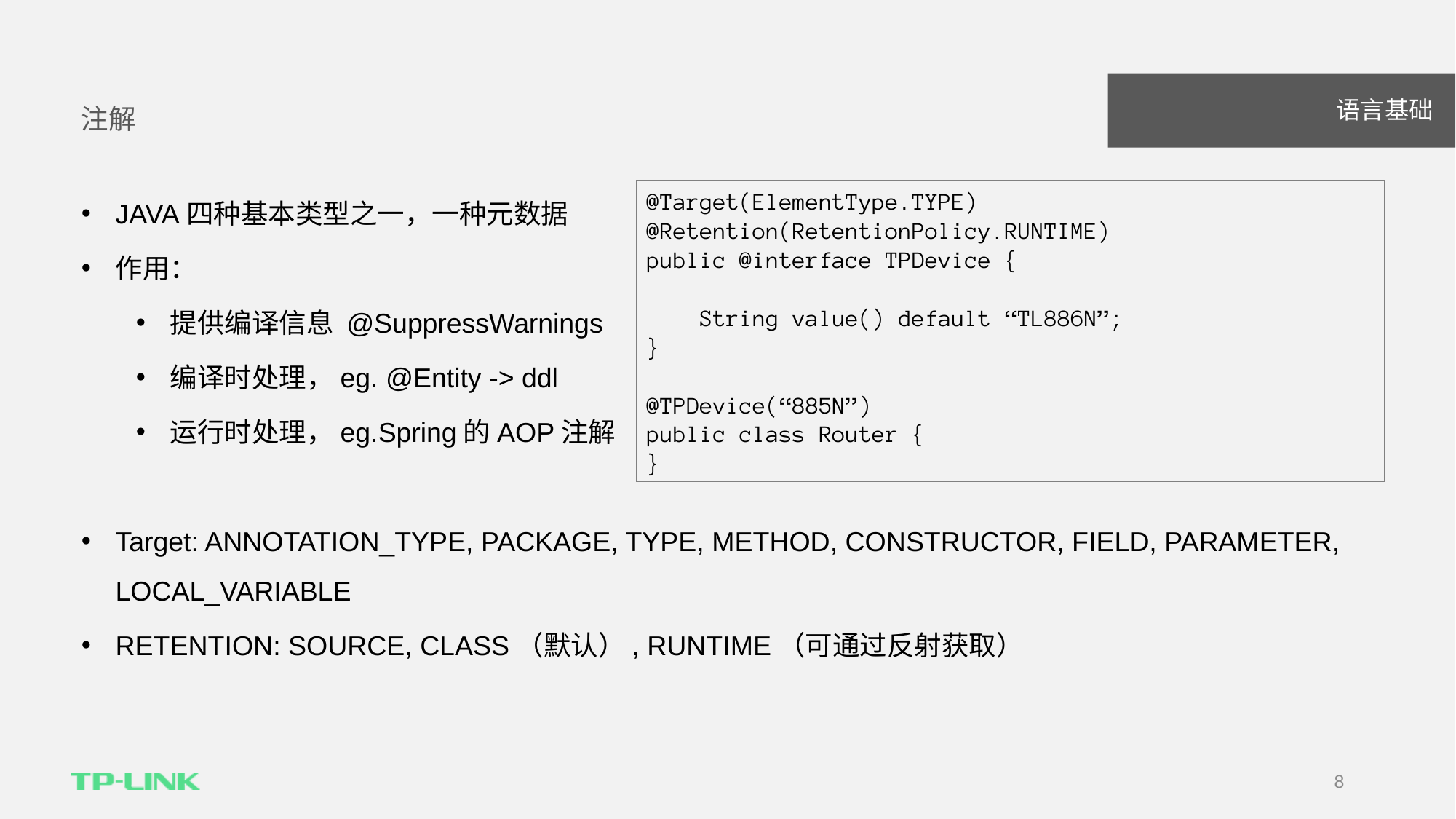

语言基础
# 注解
JAVA四种基本类型之一，一种元数据
作用：
提供编译信息 @SuppressWarnings
编译时处理，eg. @Entity -> ddl
运行时处理，eg.Spring的AOP注解

Target: ANNOTATION_TYPE, PACKAGE, TYPE, METHOD, CONSTRUCTOR, FIELD, PARAMETER, LOCAL_VARIABLE
RETENTION: SOURCE, CLASS（默认）, RUNTIME（可通过反射获取）

@Target(ElementType.TYPE)
@Retention(RetentionPolicy.RUNTIME)
public @interface TPDevice {

    String value() default “TL886N”;
}

@TPDevice(“885N”)
public class Router {
}
8